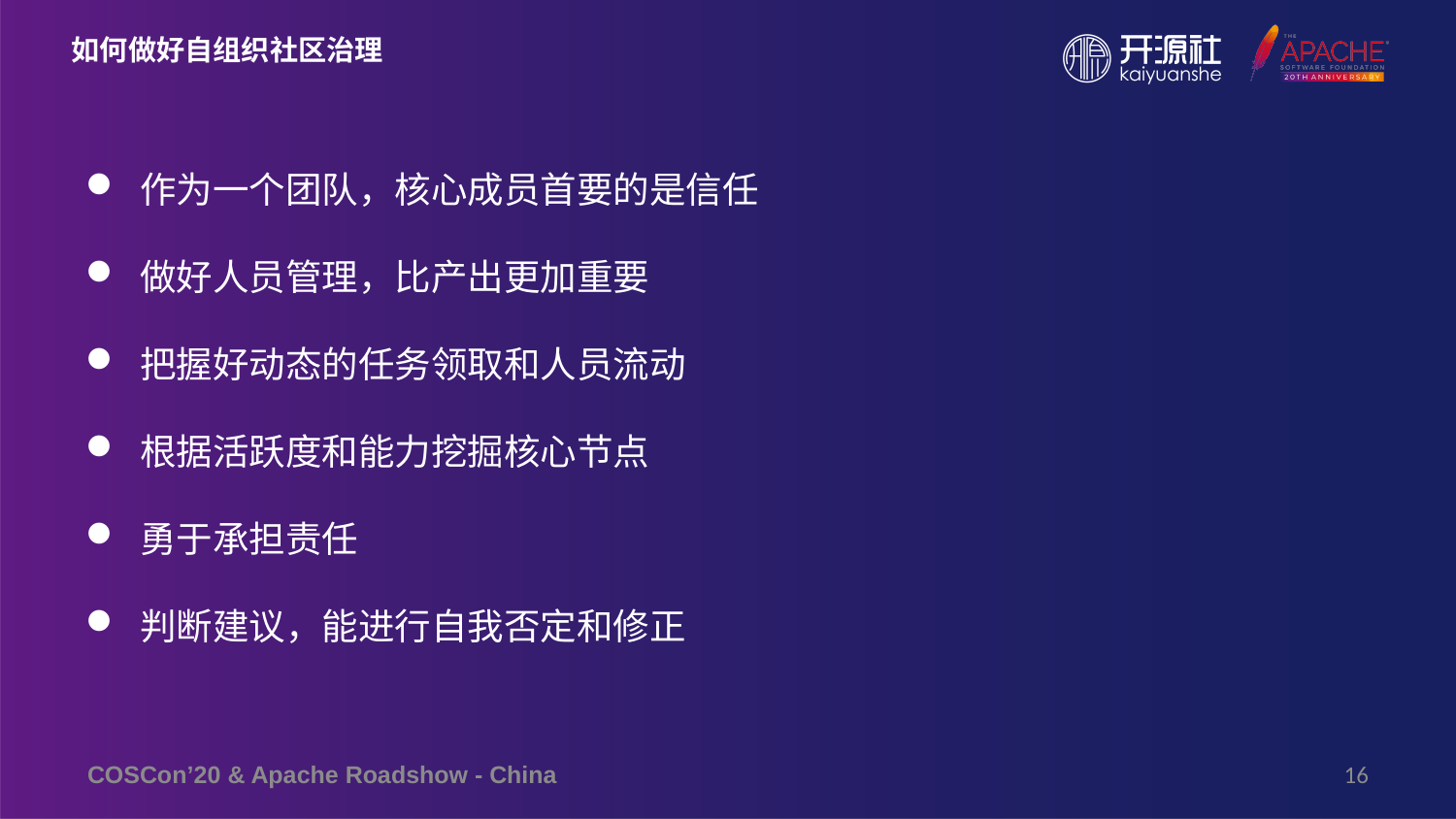

# 如何做好自组织社区治理
作为一个团队，核心成员首要的是信任

做好人员管理，比产出更加重要

把握好动态的任务领取和人员流动

根据活跃度和能力挖掘核心节点

勇于承担责任

判断建议，能进行自我否定和修正
16